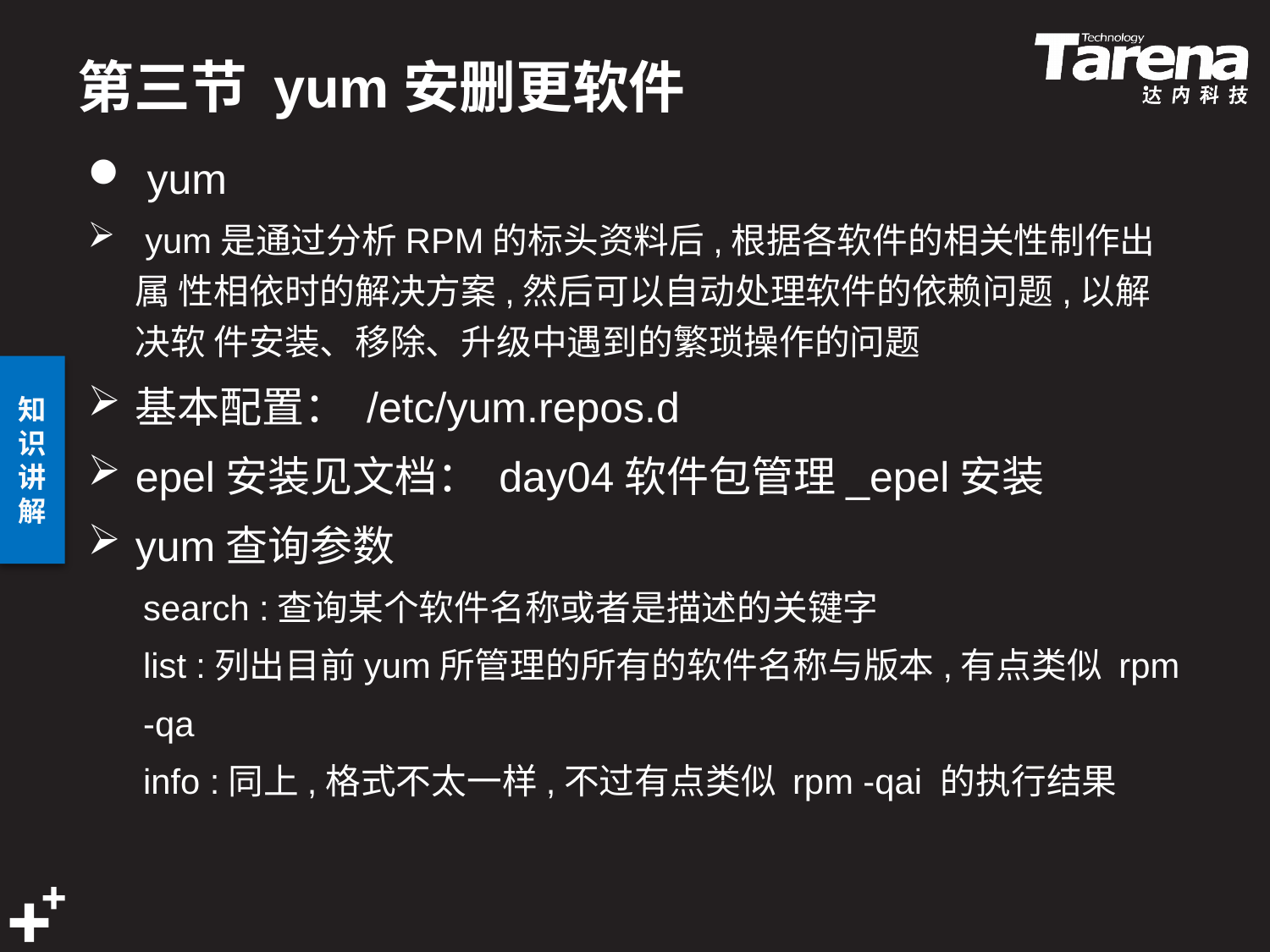

# 第三节 yum安删更软件
 yum
 yum是通过分析RPM的标头资料后,根据各软件的相关性制作出属 性相依时的解决方案,然后可以自动处理软件的依赖问题,以解决软 件安装、移除、升级中遇到的繁琐操作的问题
基本配置： /etc/yum.repos.d
epel安装见文档： day04软件包管理_epel安装
yum查询参数
search :查询某个软件名称或者是描述的关键字
list :列出目前yum所管理的所有的软件名称与版本,有点类似 rpm
-qa
info :同上,格式不太一样,不过有点类似 rpm -qai 的执行结果